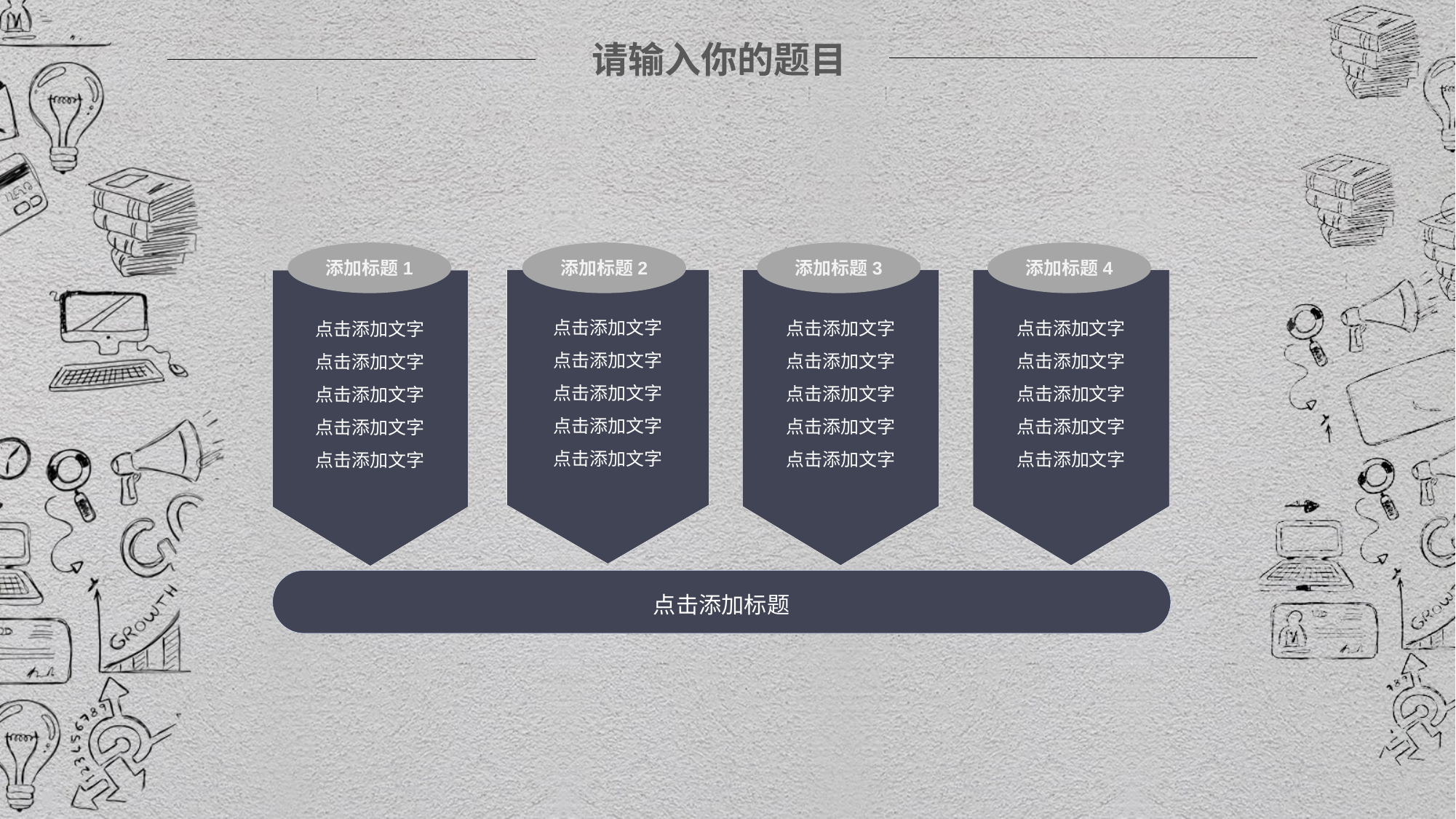

添加标题1
添加标题2
添加标题3
添加标题4
点击添加文字
点击添加文字
点击添加文字
点击添加文字
点击添加文字
点击添加文字
点击添加文字
点击添加文字
点击添加文字
点击添加文字
点击添加文字
点击添加文字
点击添加文字
点击添加文字
点击添加文字
点击添加文字
点击添加文字
点击添加文字
点击添加文字
点击添加文字
点击添加标题